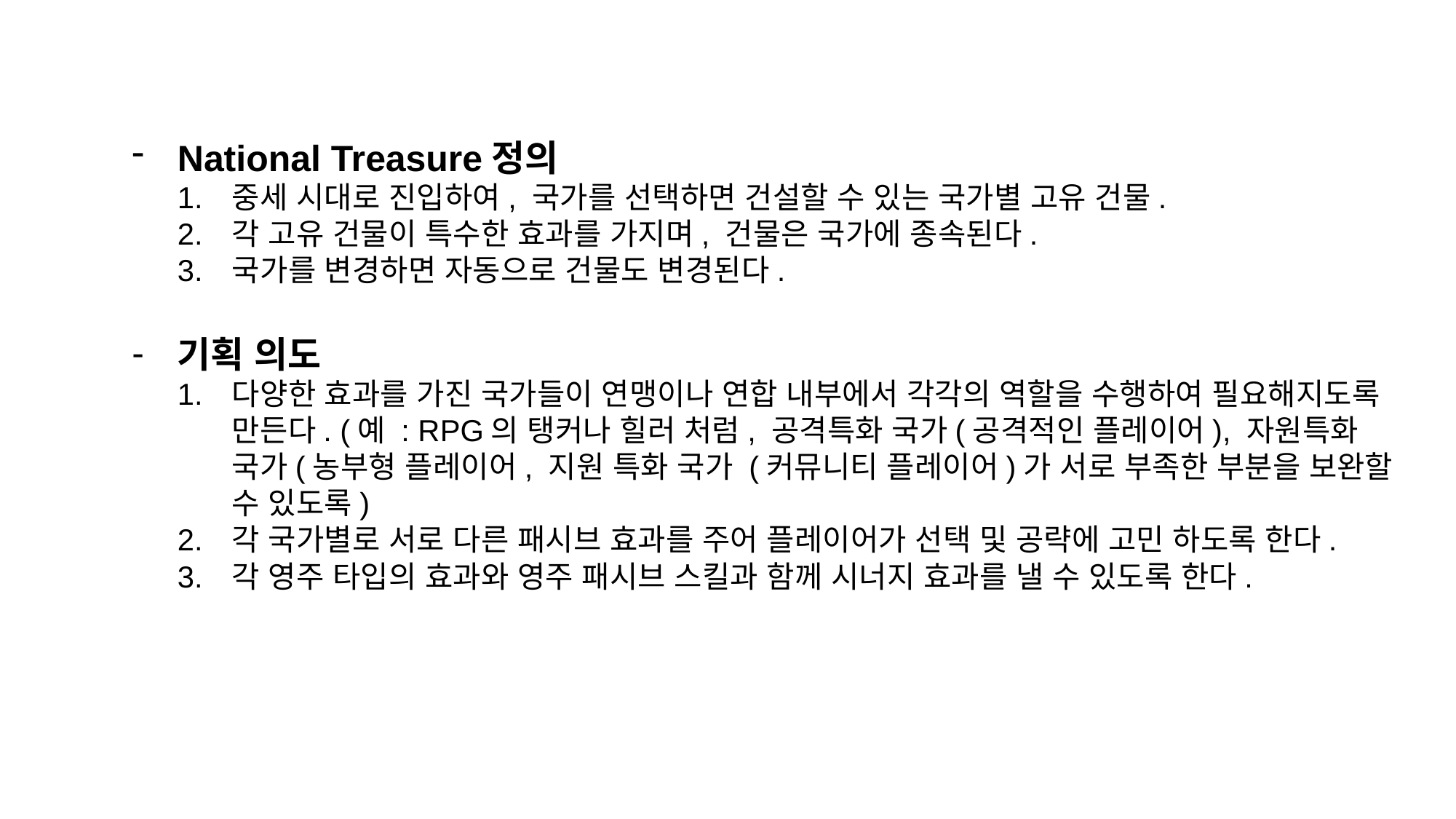

National Treasure정의
중세 시대로 진입하여, 국가를 선택하면 건설할 수 있는 국가별 고유 건물.
각 고유 건물이 특수한 효과를 가지며, 건물은 국가에 종속된다.
국가를 변경하면 자동으로 건물도 변경된다.

기획 의도
다양한 효과를 가진 국가들이 연맹이나 연합 내부에서 각각의 역할을 수행하여 필요해지도록 만든다. (예 : RPG의 탱커나 힐러 처럼, 공격특화 국가(공격적인 플레이어), 자원특화 국가(농부형 플레이어, 지원 특화 국가 (커뮤니티 플레이어)가 서로 부족한 부분을 보완할 수 있도록)
각 국가별로 서로 다른 패시브 효과를 주어 플레이어가 선택 및 공략에 고민 하도록 한다.
각 영주 타입의 효과와 영주 패시브 스킬과 함께 시너지 효과를 낼 수 있도록 한다.